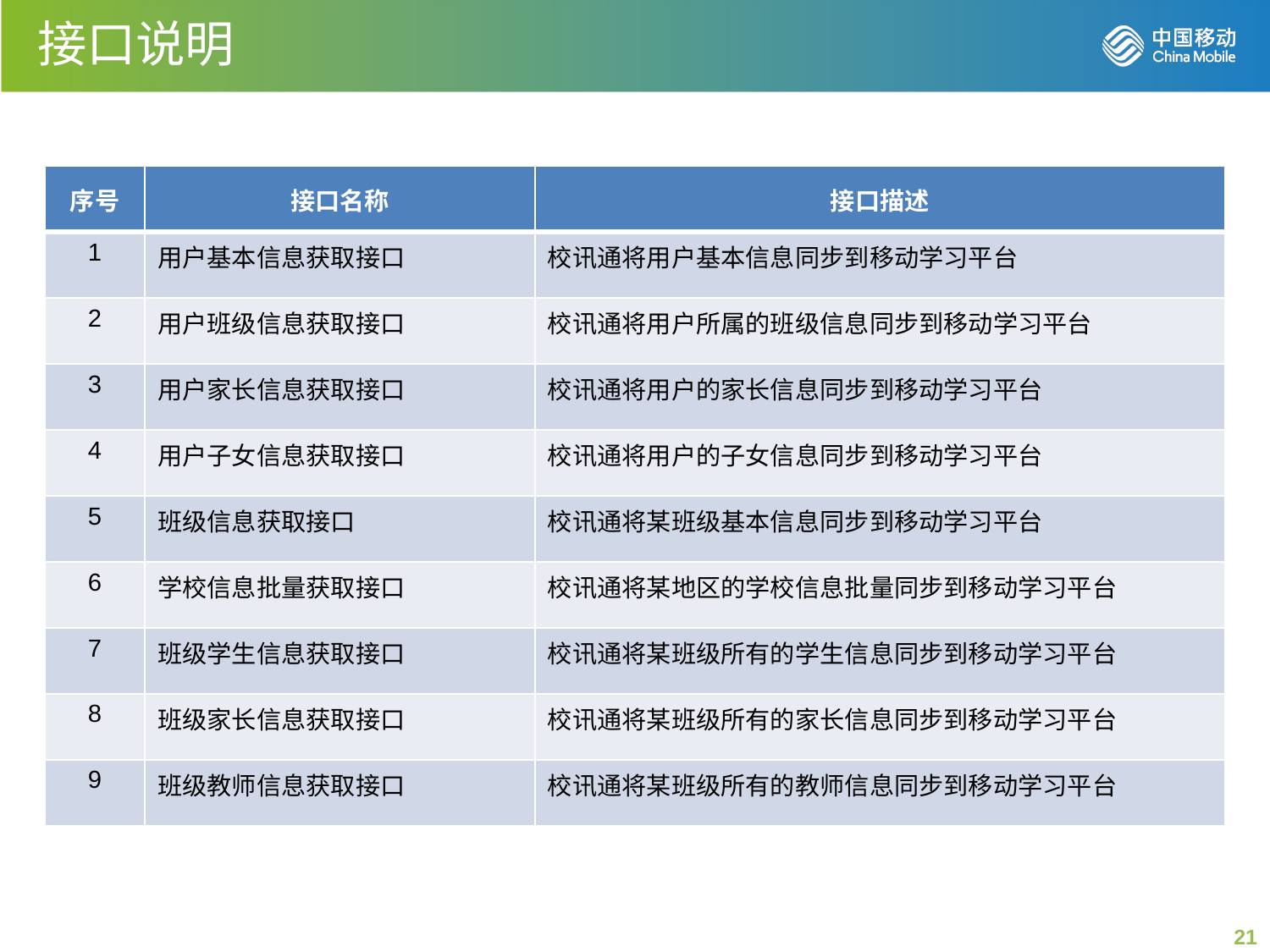

接口说明
| 序号 | 接口名称 | 接口描述 |
| --- | --- | --- |
| 1 | 用户基本信息获取接口 | 校讯通将用户基本信息同步到移动学习平台 |
| 2 | 用户班级信息获取接口 | 校讯通将用户所属的班级信息同步到移动学习平台 |
| 3 | 用户家长信息获取接口 | 校讯通将用户的家长信息同步到移动学习平台 |
| 4 | 用户子女信息获取接口 | 校讯通将用户的子女信息同步到移动学习平台 |
| 5 | 班级信息获取接口 | 校讯通将某班级基本信息同步到移动学习平台 |
| 6 | 学校信息批量获取接口 | 校讯通将某地区的学校信息批量同步到移动学习平台 |
| 7 | 班级学生信息获取接口 | 校讯通将某班级所有的学生信息同步到移动学习平台 |
| 8 | 班级家长信息获取接口 | 校讯通将某班级所有的家长信息同步到移动学习平台 |
| 9 | 班级教师信息获取接口 | 校讯通将某班级所有的教师信息同步到移动学习平台 |